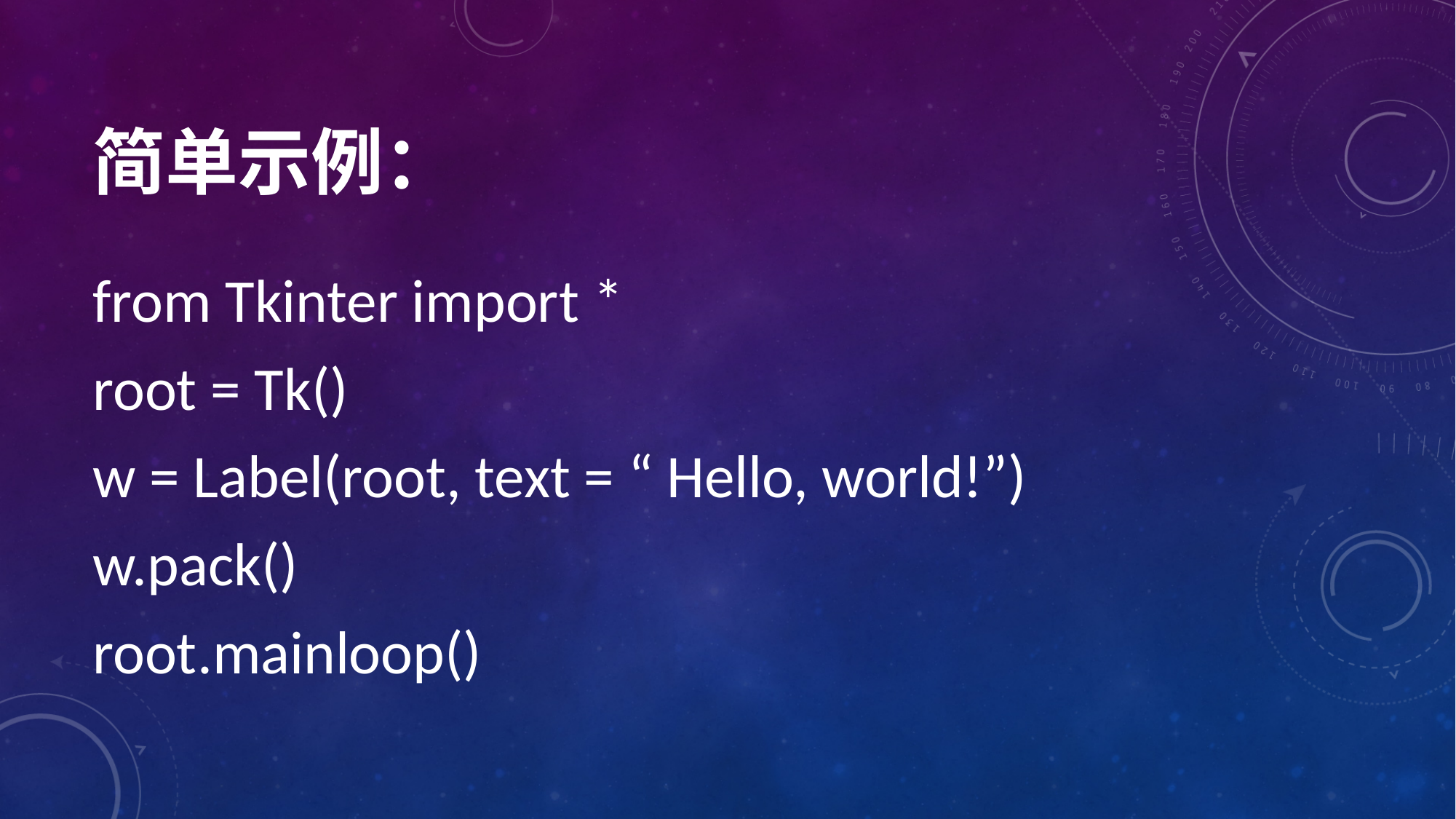

# 简单示例：
from Tkinter import *
root = Tk()
w = Label(root, text = “ Hello, world!”)
w.pack()
root.mainloop()